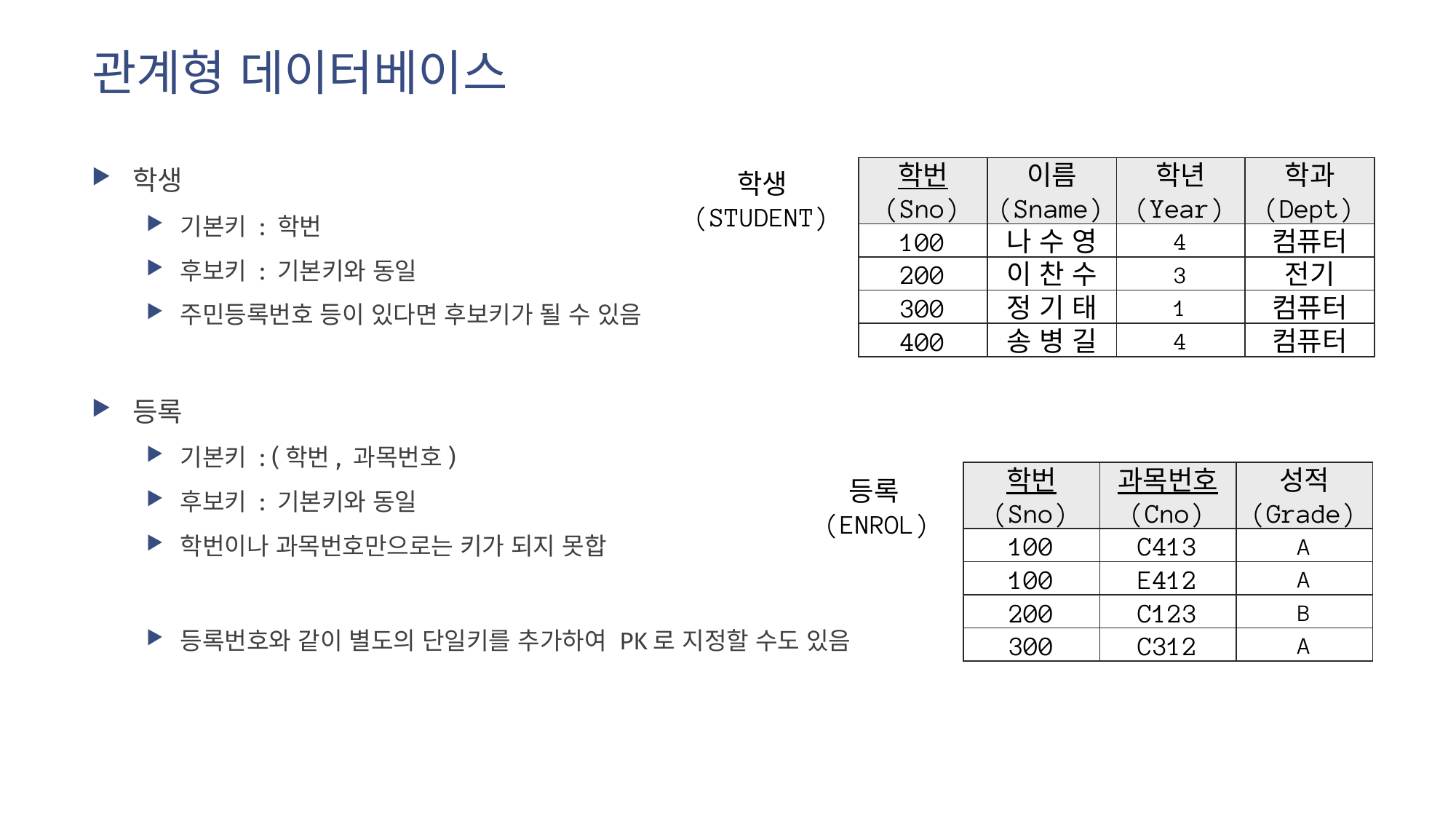

# 관계형 데이터베이스
학번
(Sno)
이름
(Sname)
학년
(Year)
학과
(Dept)
학생
(STUDENT)
100
나 수 영
4
컴퓨터
200
이 찬 수
3
전기
300
정 기 태
1
컴퓨터
400
송 병 길
4
컴퓨터
학생
기본키 : 학번
후보키 : 기본키와 동일
주민등록번호 등이 있다면 후보키가 될 수 있음

등록
기본키 : (학번, 과목번호)
후보키 : 기본키와 동일
학번이나 과목번호만으로는 키가 되지 못합

등록번호와 같이 별도의 단일키를 추가하여 PK로 지정할 수도 있음
학번
(Sno)
과목번호
(Cno)
성적
(Grade)
등록
(ENROL)
100
C413
A
100
E412
A
200
C123
B
300
C312
A